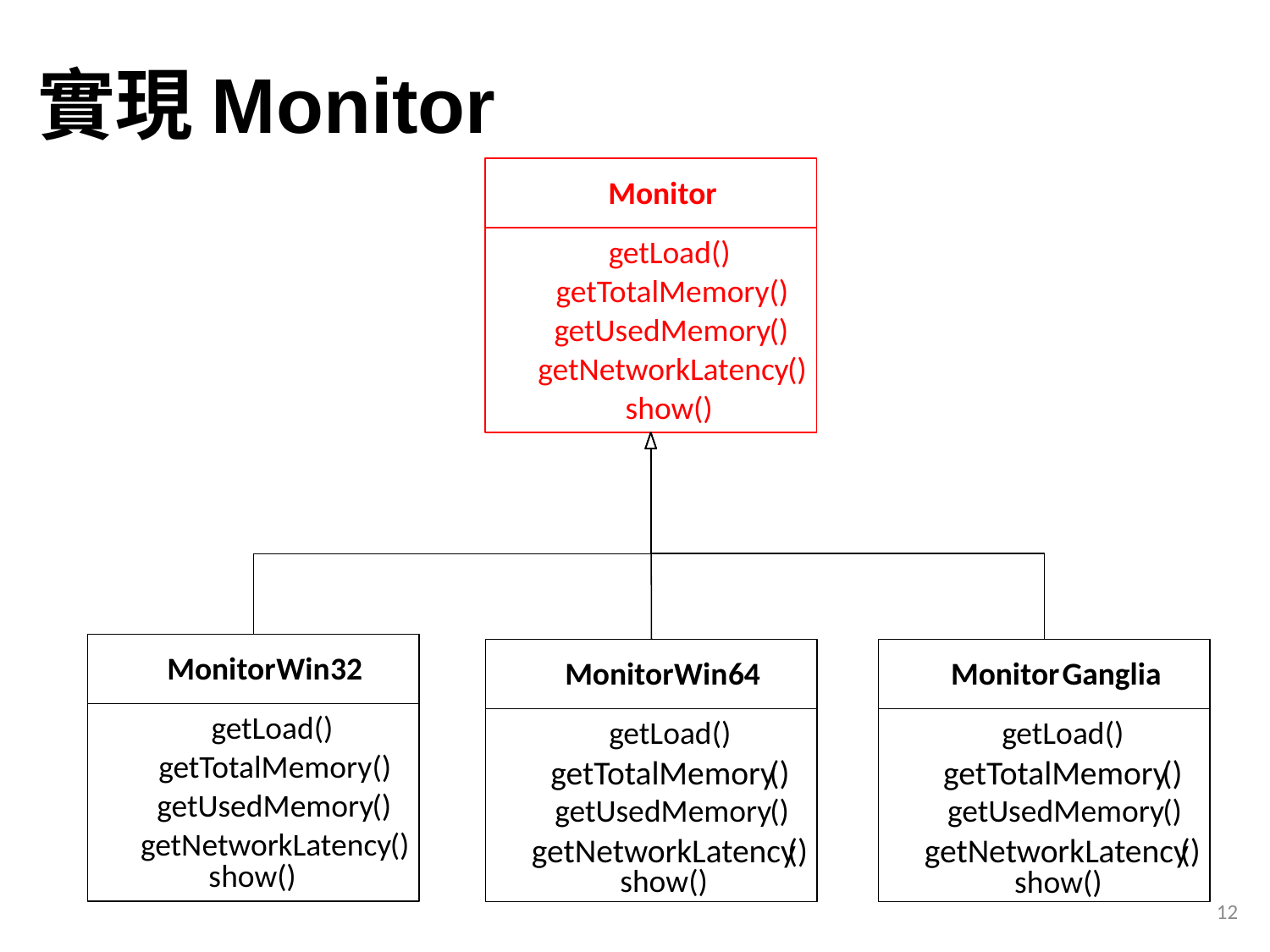

# 實現Monitor

Monitor

getLoad
()
getTotalMemory
()
getUsedMemory
()
getNetworkLatency
()
show
()

Monitor
Win
32
Monitor
Win
64
Monitor
Ganglia

getLoad
()

getLoad
()
getLoad
()
getTotalMemory
()
getTotalMemory
()
getTotalMemory
()
getUsedMemory
()
getUsedMemory
()
getUsedMemory
()
getNetworkLatency
()
getNetworkLatency
()
getNetworkLatency
()
show()
show()
show()
12